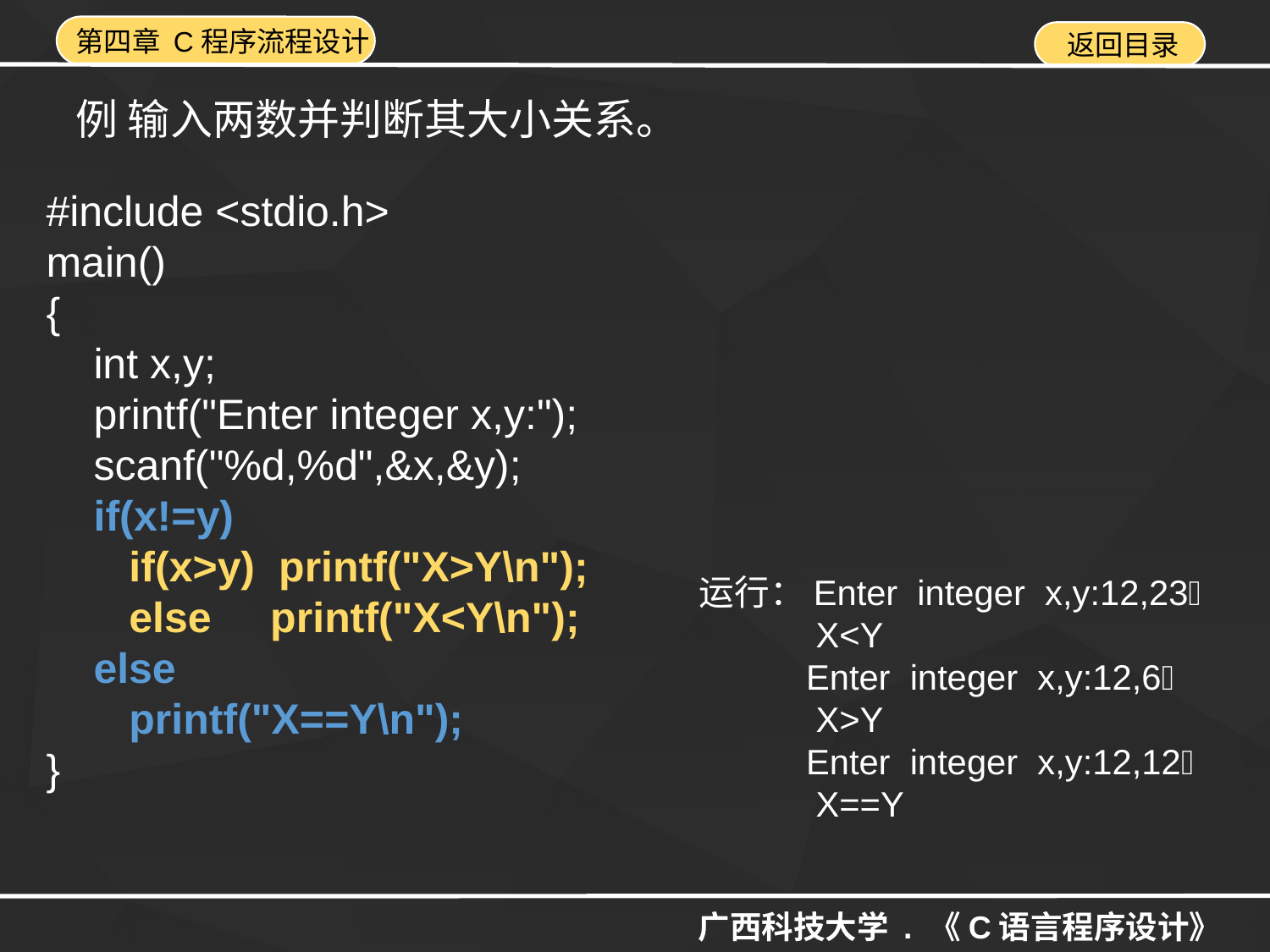

例 输入两数并判断其大小关系。
#include <stdio.h>
main()
{
    int x,y;
    printf("Enter integer x,y:");
    scanf("%d,%d",&x,&y);
    if(x!=y)
       if(x>y)  printf("X>Y\n");
       else     printf("X<Y\n");
    else
       printf("X==Y\n");
}
运行：Enter  integer  x,y:12,23↵
            X<Y
           Enter  integer  x,y:12,6↵
            X>Y
           Enter  integer  x,y:12,12↵
            X==Y